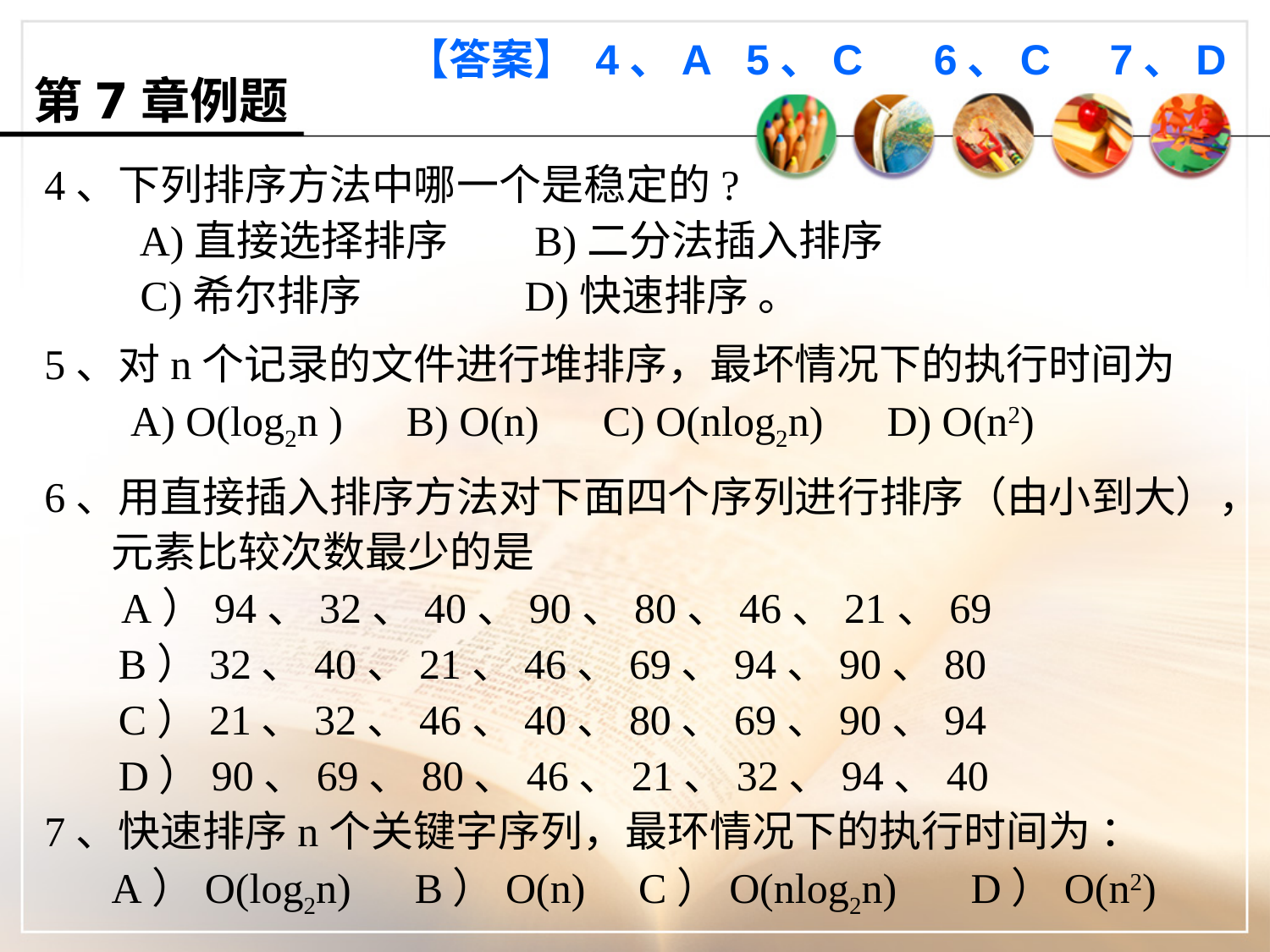

【答案】 4、A   5、C      6、C     7、D
第7章例题
4、下列排序方法中哪一个是稳定的?
         A)直接选择排序        B)二分法插入排序
         C)希尔排序                D)快速排序 。
5、对n个记录的文件进行堆排序，最坏情况下的执行时间为
        A) O(log2n )      B) O(n)      C) O(nlog2n)      D) O(n2)
6、用直接插入排序方法对下面四个序列进行排序（由小到大），
      元素比较次数最少的是
       A）94、32、40、90、80、46、21、69
       B）32、40、21、46、69、94、90、80
       C）21、32、46、40、80、69、90、94
       D）90、69、80、46、21、32、94、40
7、快速排序n个关键字序列，最环情况下的执行时间为 ：
      A）O(log2n)      B）O(n)     C）O(nlog2n)       D）O(n2)